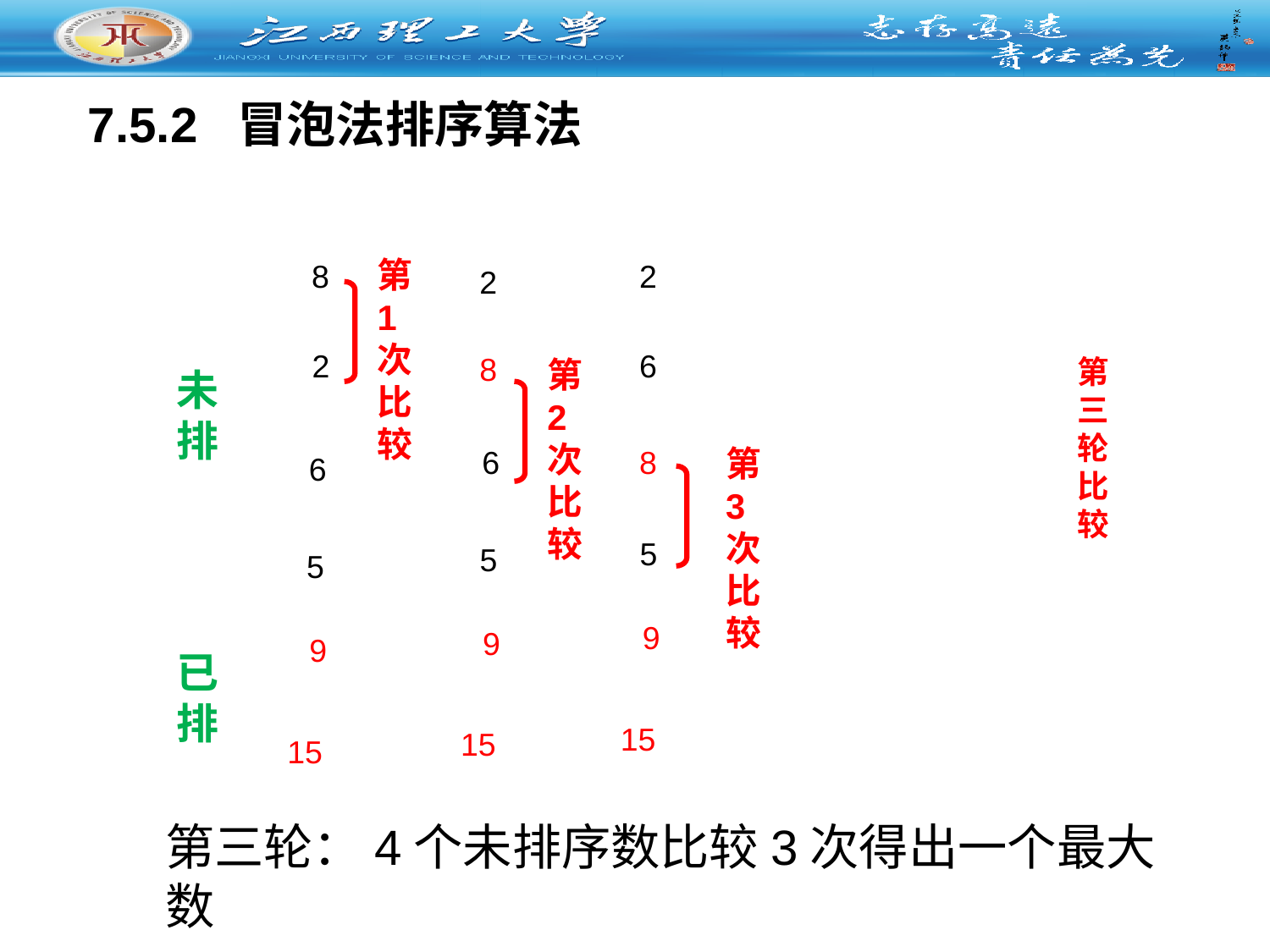

7.5.2  冒泡法排序算法
第1次
比较

8
2
2

2
6
8
第三轮
比较
第2次
比较

未排

第3次
比较

6
8
6

5
5
5
9
9
9
已排
15
15
15
第三轮：4个未排序数比较3次得出一个最大数